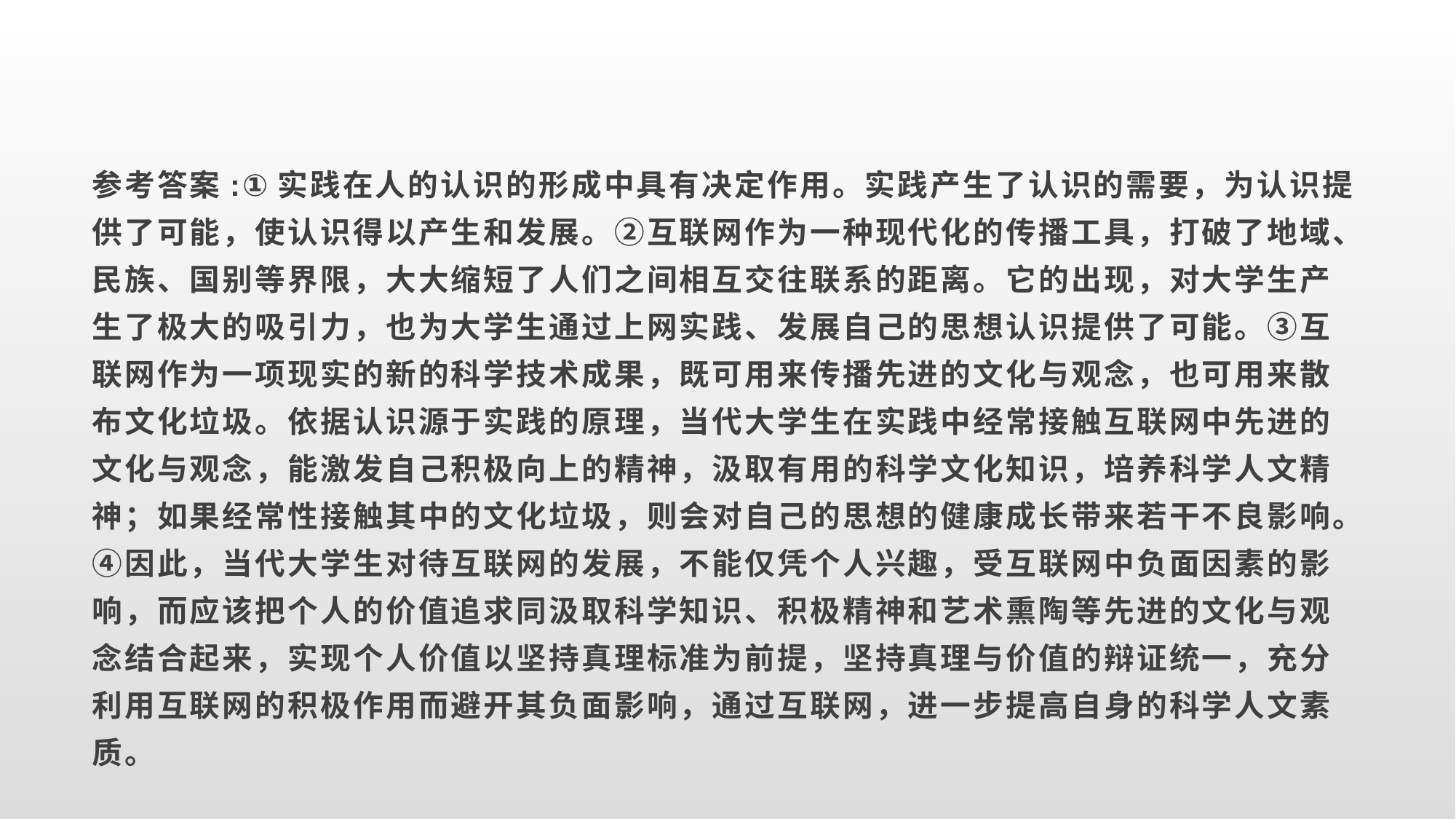

#
参考答案:①实践在人的认识的形成中具有决定作用。实践产生了认识的需要，为认识提供了可能，使认识得以产生和发展。②互联网作为一种现代化的传播工具，打破了地域、民族、国别等界限，大大缩短了人们之间相互交往联系的距离。它的出现，对大学生产生了极大的吸引力，也为大学生通过上网实践、发展自己的思想认识提供了可能。③互联网作为一项现实的新的科学技术成果，既可用来传播先进的文化与观念，也可用来散布文化垃圾。依据认识源于实践的原理，当代大学生在实践中经常接触互联网中先进的文化与观念，能激发自己积极向上的精神，汲取有用的科学文化知识，培养科学人文精神；如果经常性接触其中的文化垃圾，则会对自己的思想的健康成长带来若干不良影响。④因此，当代大学生对待互联网的发展，不能仅凭个人兴趣，受互联网中负面因素的影响，而应该把个人的价值追求同汲取科学知识、积极精神和艺术熏陶等先进的文化与观念结合起来，实现个人价值以坚持真理标准为前提，坚持真理与价值的辩证统一，充分利用互联网的积极作用而避开其负面影响，通过互联网，进一步提高自身的科学人文素质。